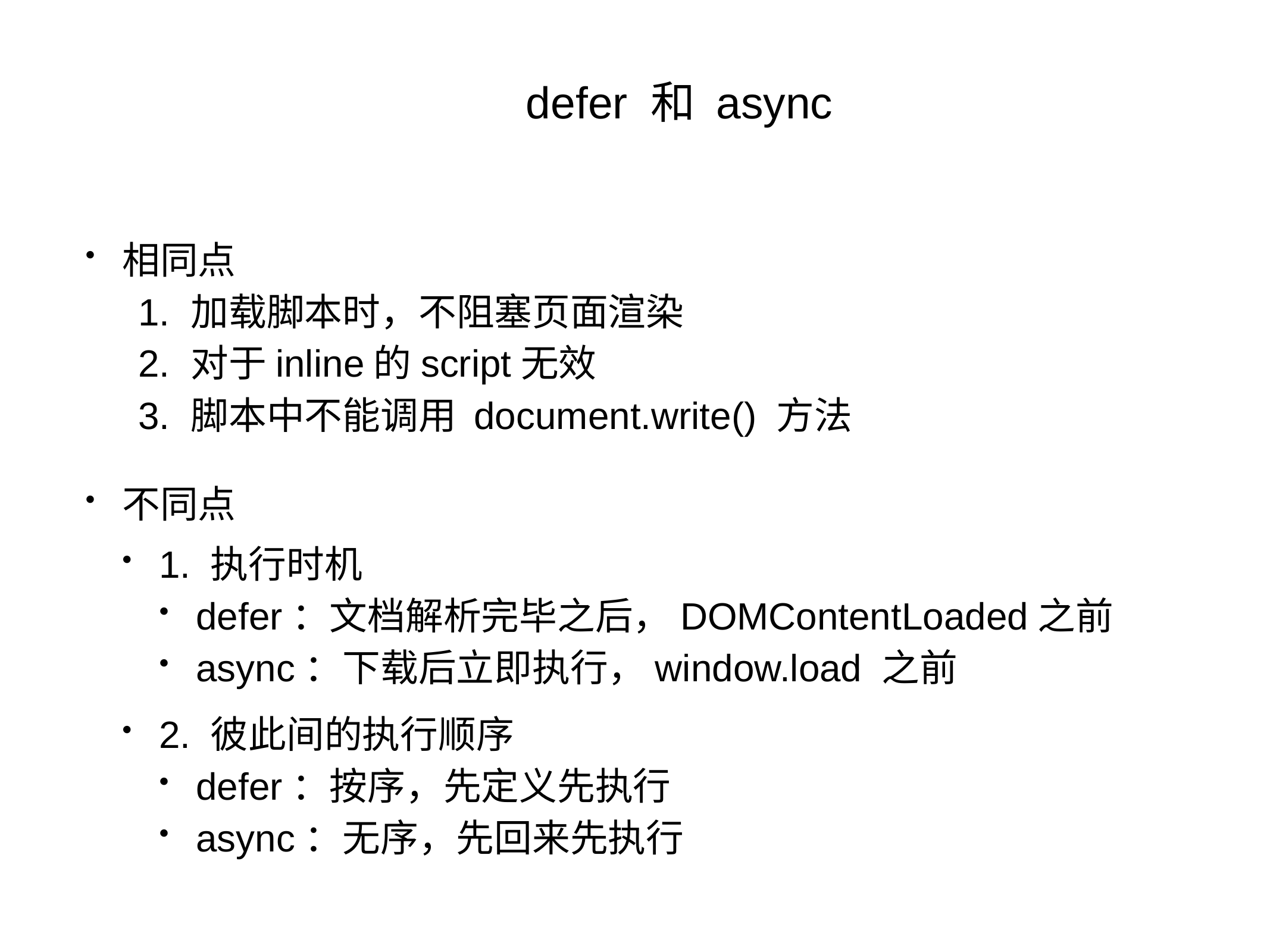

defer 和 async
相同点
加载脚本时，不阻塞页面渲染
对于inline的script无效
脚本中不能调用 document.write() 方法
不同点
1. 执行时机
defer：文档解析完毕之后，DOMContentLoaded之前
async：下载后立即执行，window.load 之前
2. 彼此间的执行顺序
defer：按序，先定义先执行
async：无序，先回来先执行